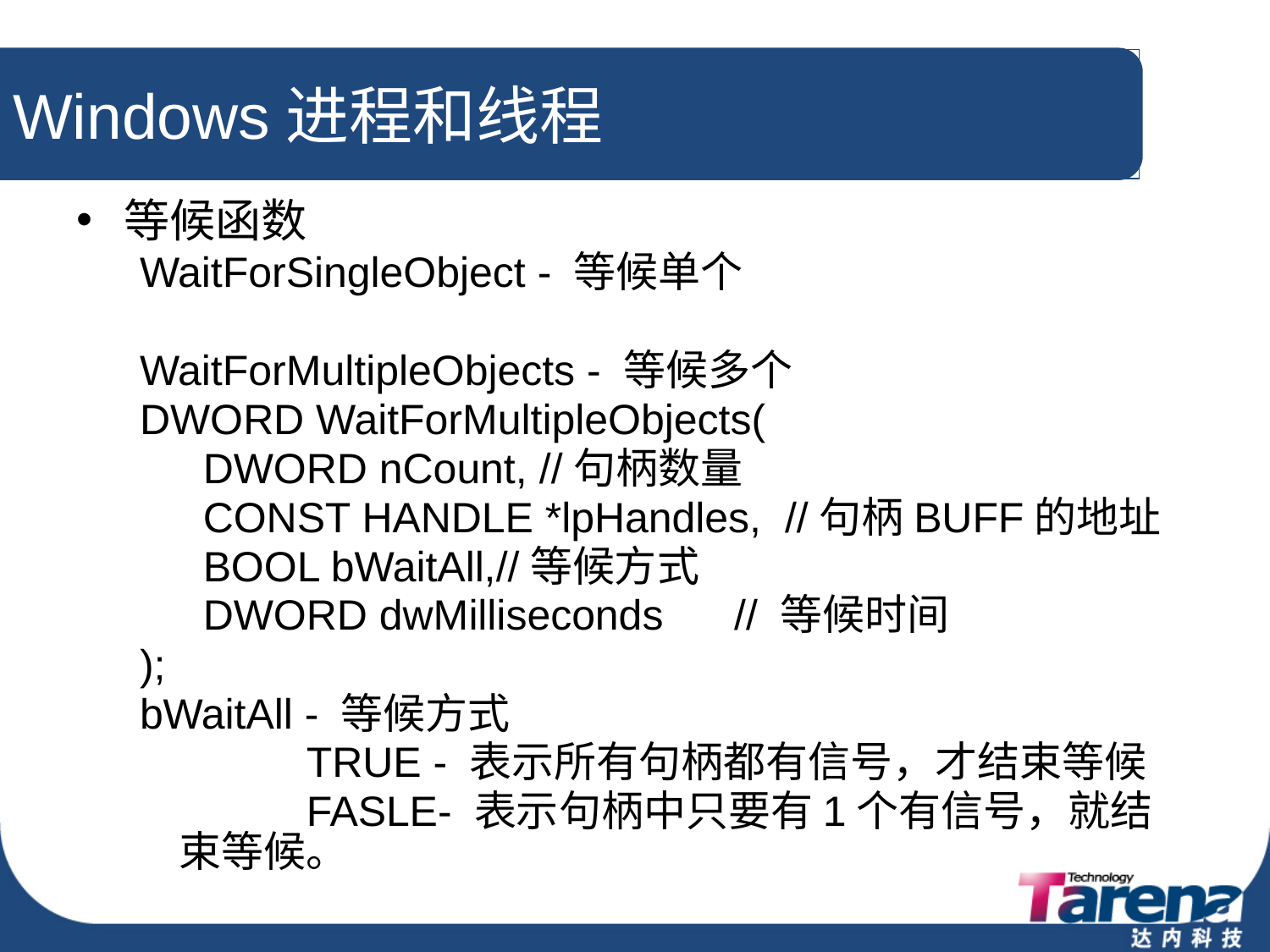

# Windows进程和线程
等候函数
WaitForSingleObject - 等候单个

WaitForMultipleObjects - 等候多个
DWORD WaitForMultipleObjects(
	  DWORD nCount, //句柄数量
	  CONST HANDLE *lpHandles,  //句柄BUFF的地址
	  BOOL bWaitAll,//等候方式
	  DWORD dwMilliseconds      // 等候时间
);
bWaitAll - 等候方式
		TRUE - 表示所有句柄都有信号，才结束等候
		FASLE- 表示句柄中只要有1个有信号，就结束等候。